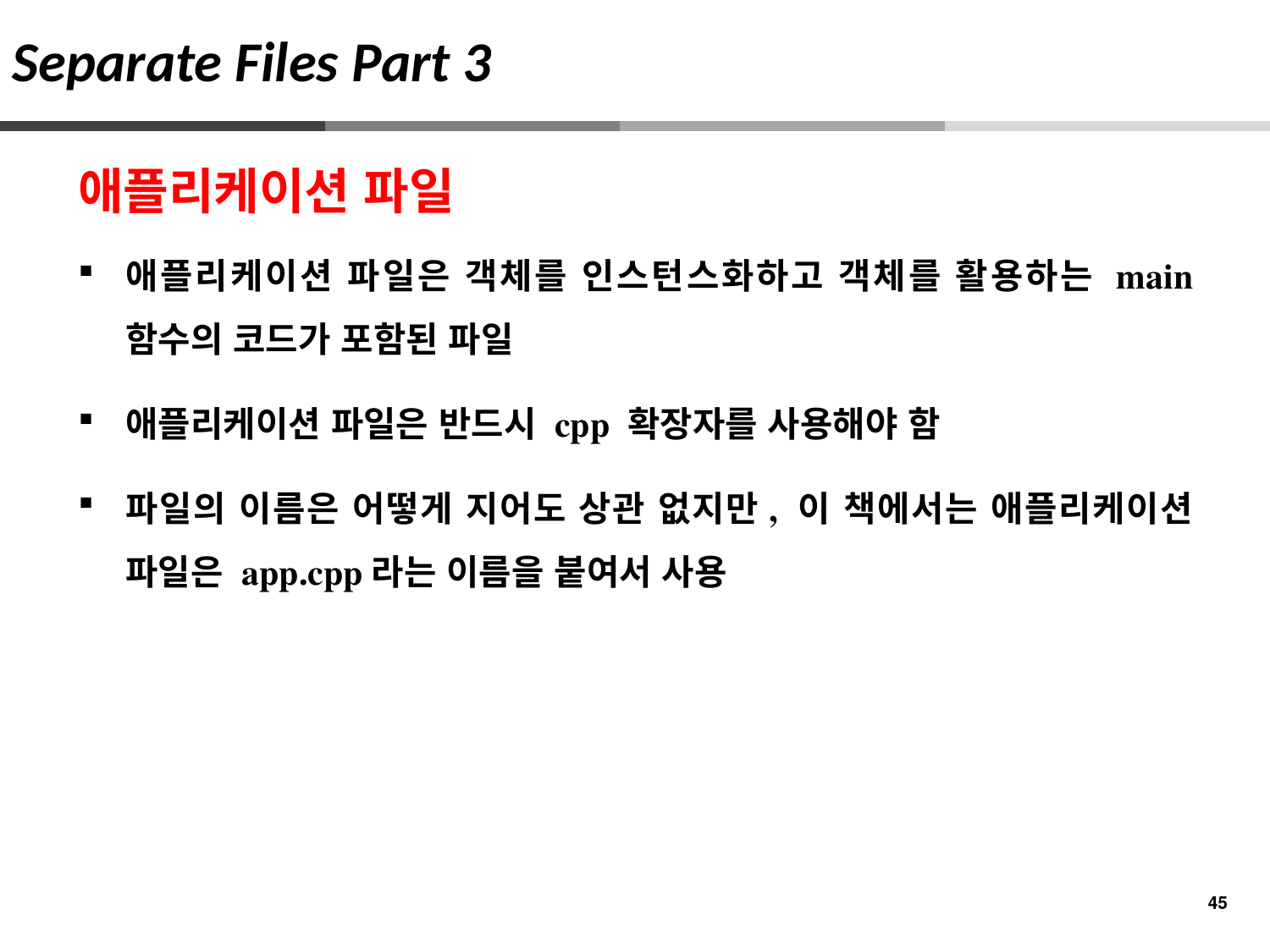

Separate Files Part 3
애플리케이션 파일
애플리케이션 파일은 객체를 인스턴스화하고 객체를 활용하는 main 함수의 코드가 포함된 파일
애플리케이션 파일은 반드시 cpp 확장자를 사용해야 함
파일의 이름은 어떻게 지어도 상관 없지만, 이 책에서는 애플리케이션 파일은 app.cpp라는 이름을 붙여서 사용